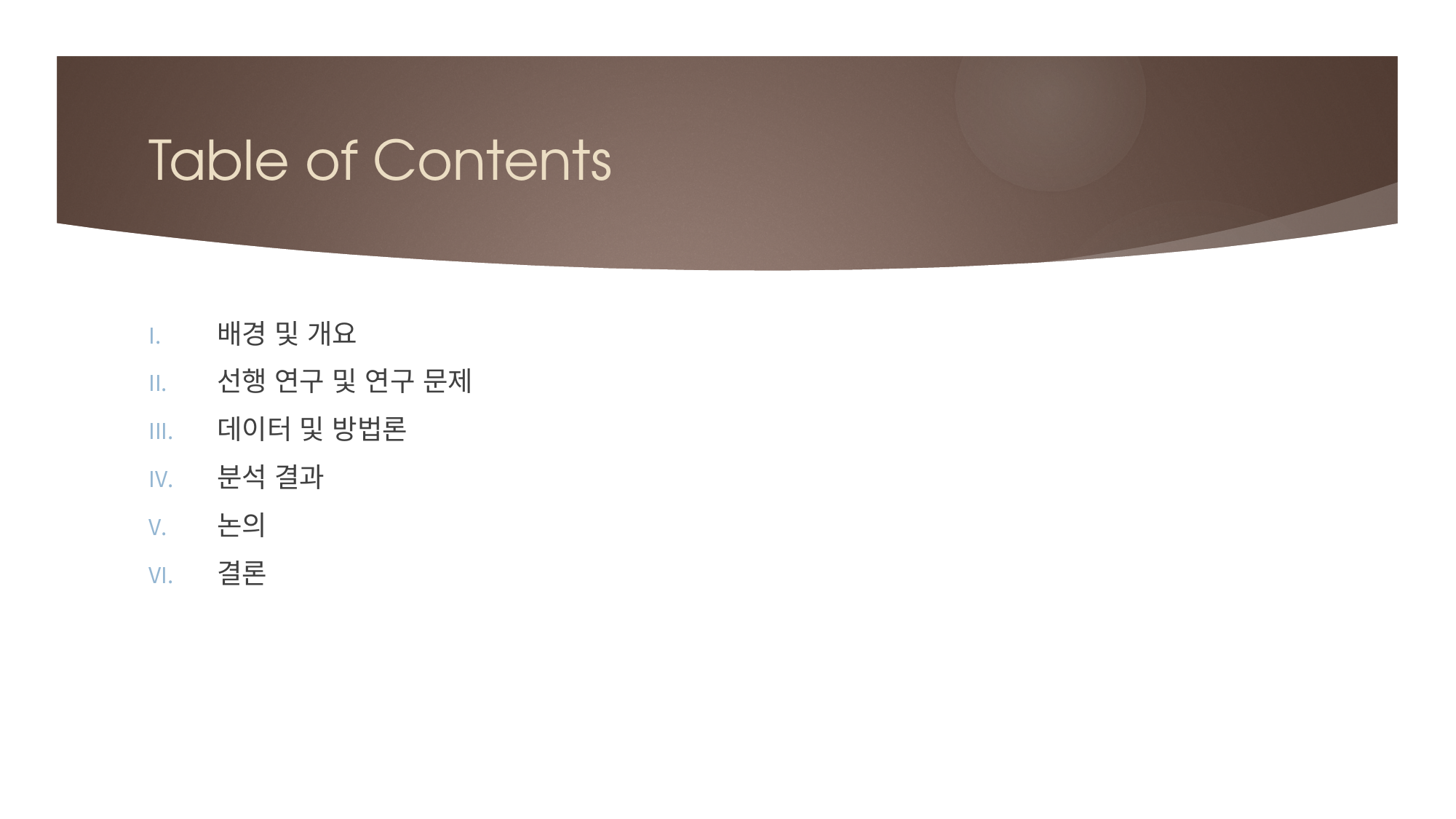

# Table of Contents
배경 및 개요
선행 연구 및 연구 문제
데이터 및 방법론
분석 결과
논의
결론